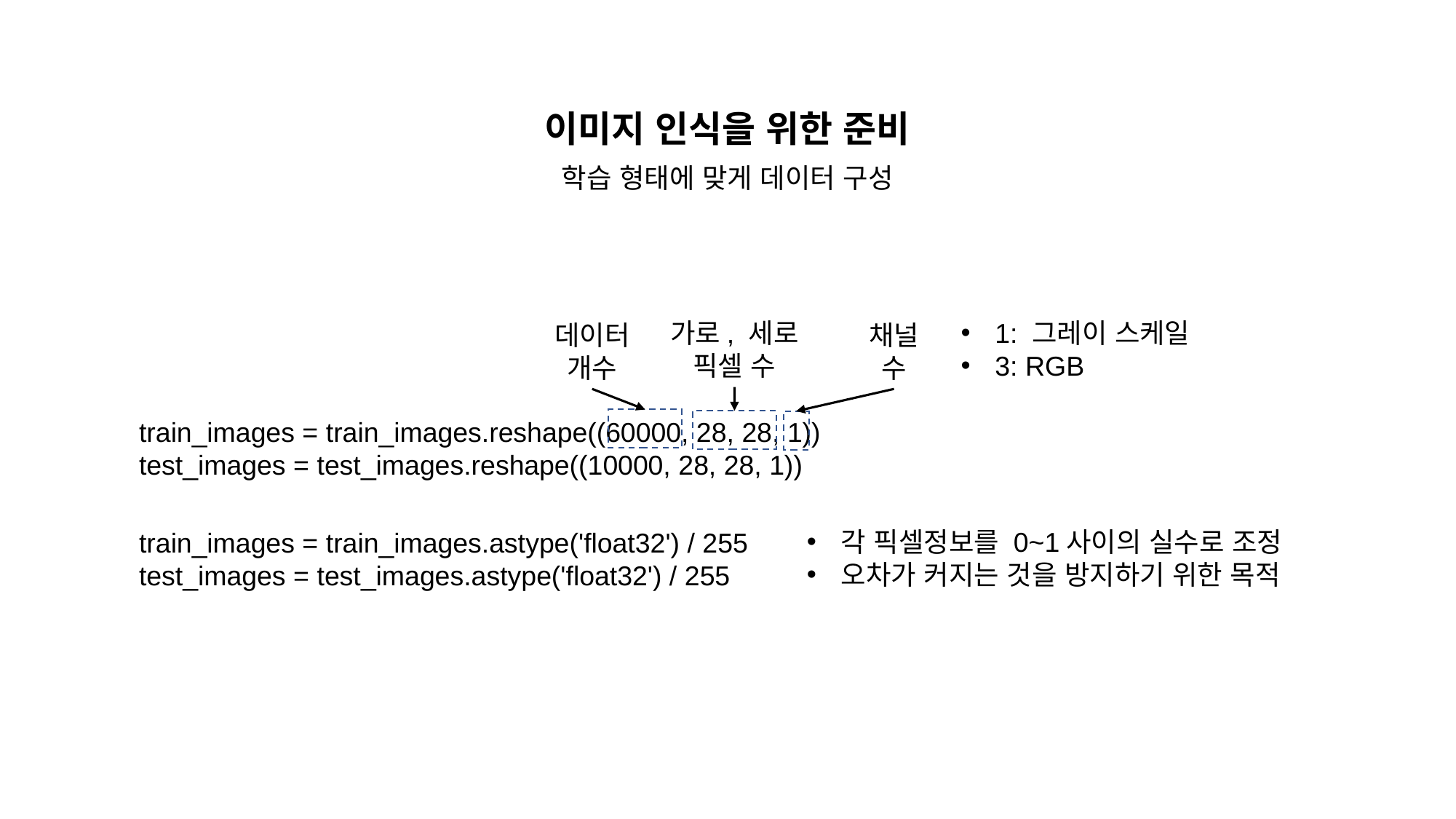

이미지 인식을 위한 준비
학습 형태에 맞게 데이터 구성
1: 그레이 스케일
3: RGB
가로, 세로 픽셀 수
데이터개수
채널
수
train_images = train_images.reshape((60000, 28, 28, 1))
test_images = test_images.reshape((10000, 28, 28, 1))

각 픽셀정보를 0~1사이의 실수로 조정
오차가 커지는 것을 방지하기 위한 목적
train_images = train_images.astype('float32') / 255
test_images = test_images.astype('float32') / 255